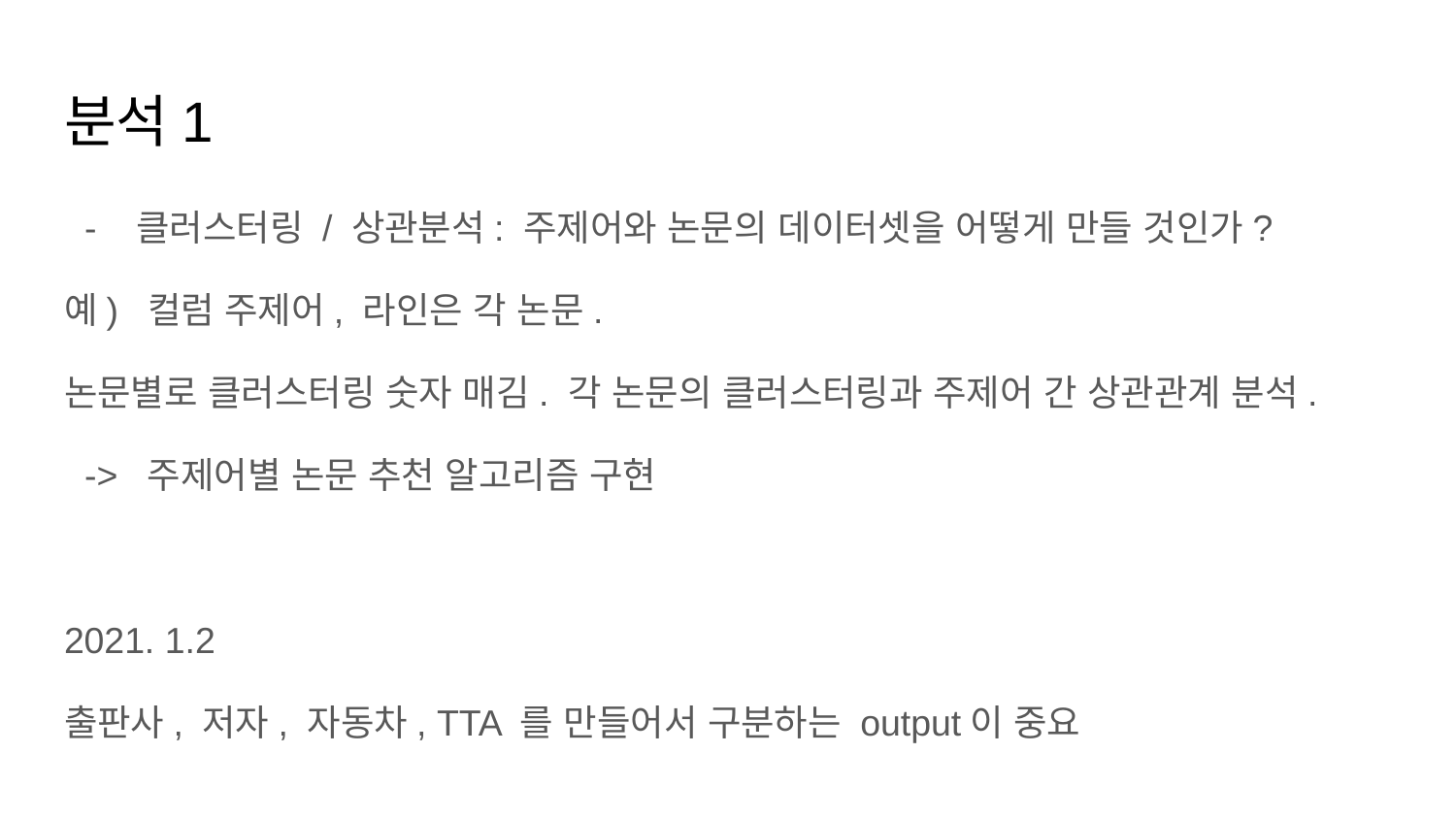

# 분석1
  -   클러스터링 / 상관분석: 주제어와 논문의 데이터셋을 어떻게 만들 것인가?
예)  컬럼 주제어, 라인은 각 논문.
논문별로 클러스터링 숫자 매김. 각 논문의 클러스터링과 주제어 간 상관관계 분석.
  ->  주제어별 논문 추천 알고리즘 구현

2021. 1.2
출판사, 저자, 자동차, TTA 를 만들어서 구분하는 output이 중요